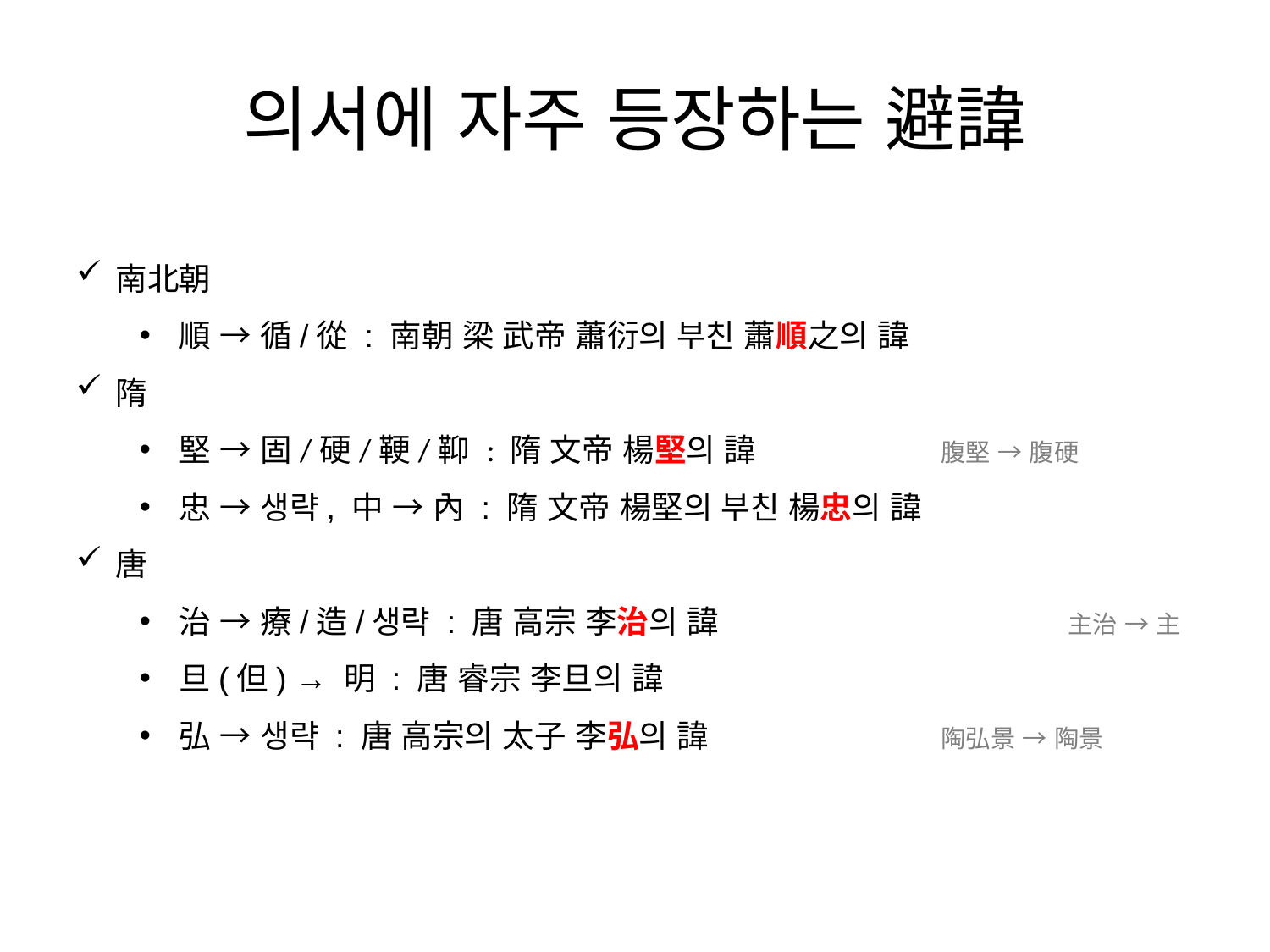

의서에 자주 등장하는 避諱
南北朝
順 → 循/從 : 南朝 梁 武帝 蕭衍의 부친 蕭順之의 諱
隋
堅 → 固/硬/鞕/䩕 : 隋 文帝 楊堅의 諱		腹堅 → 腹硬
忠 → 생략, 中 → 內 : 隋 文帝 楊堅의 부친 楊忠의 諱
唐
治 → 療/造/생략 : 唐 高宗 李治의 諱			主治 → 主
旦(但) → 明 : 唐 睿宗 李旦의 諱
弘 → 생략 : 唐 高宗의 太子 李弘의 諱		陶弘景 → 陶景